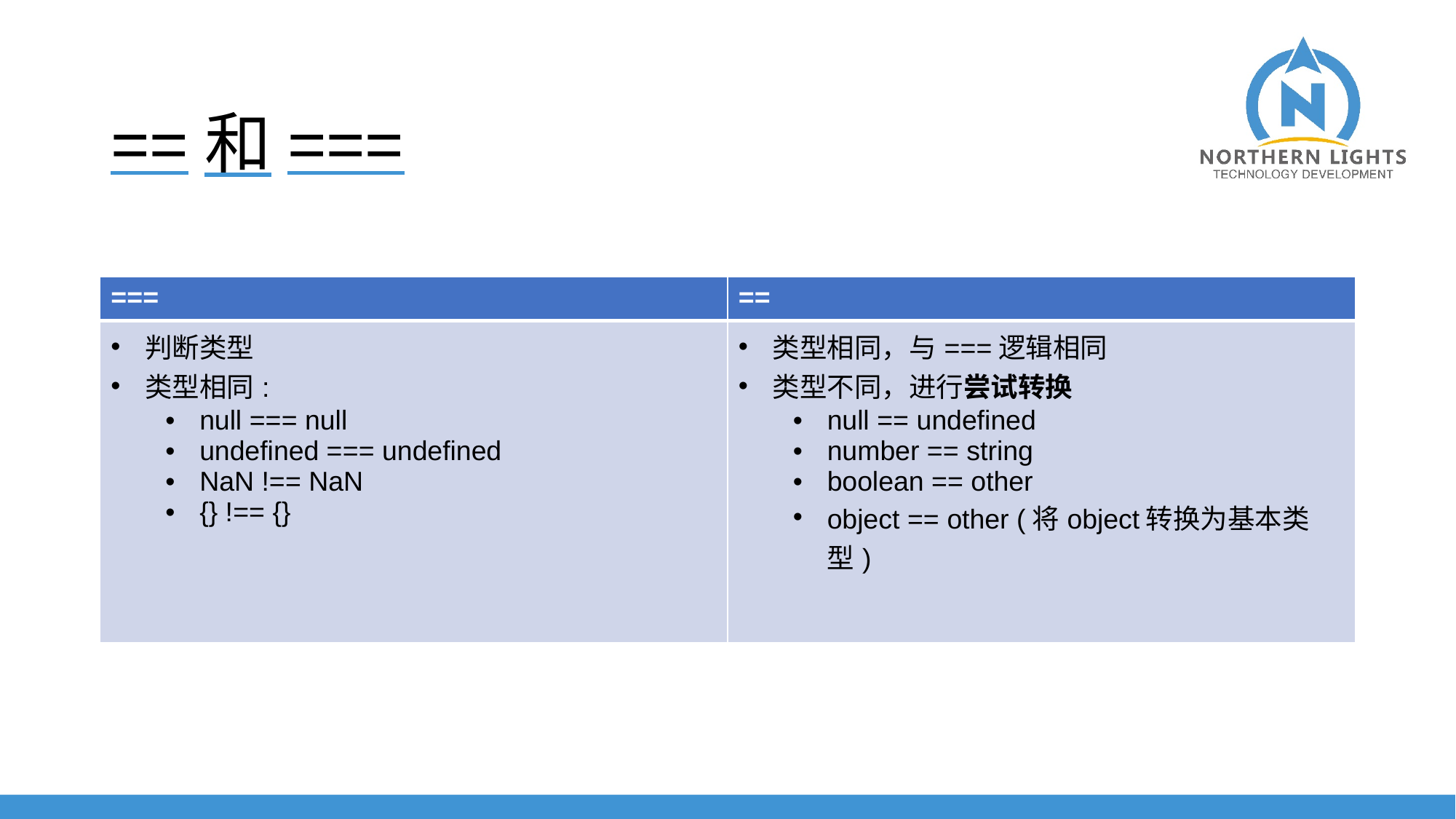

# ==和===
| === | == |
| --- | --- |
| 判断类型 类型相同: null === null undefined === undefined NaN !== NaN {} !== {} | 类型相同，与===逻辑相同 类型不同，进行尝试转换 null == undefined number == string boolean == other object == other (将object转换为基本类型) |